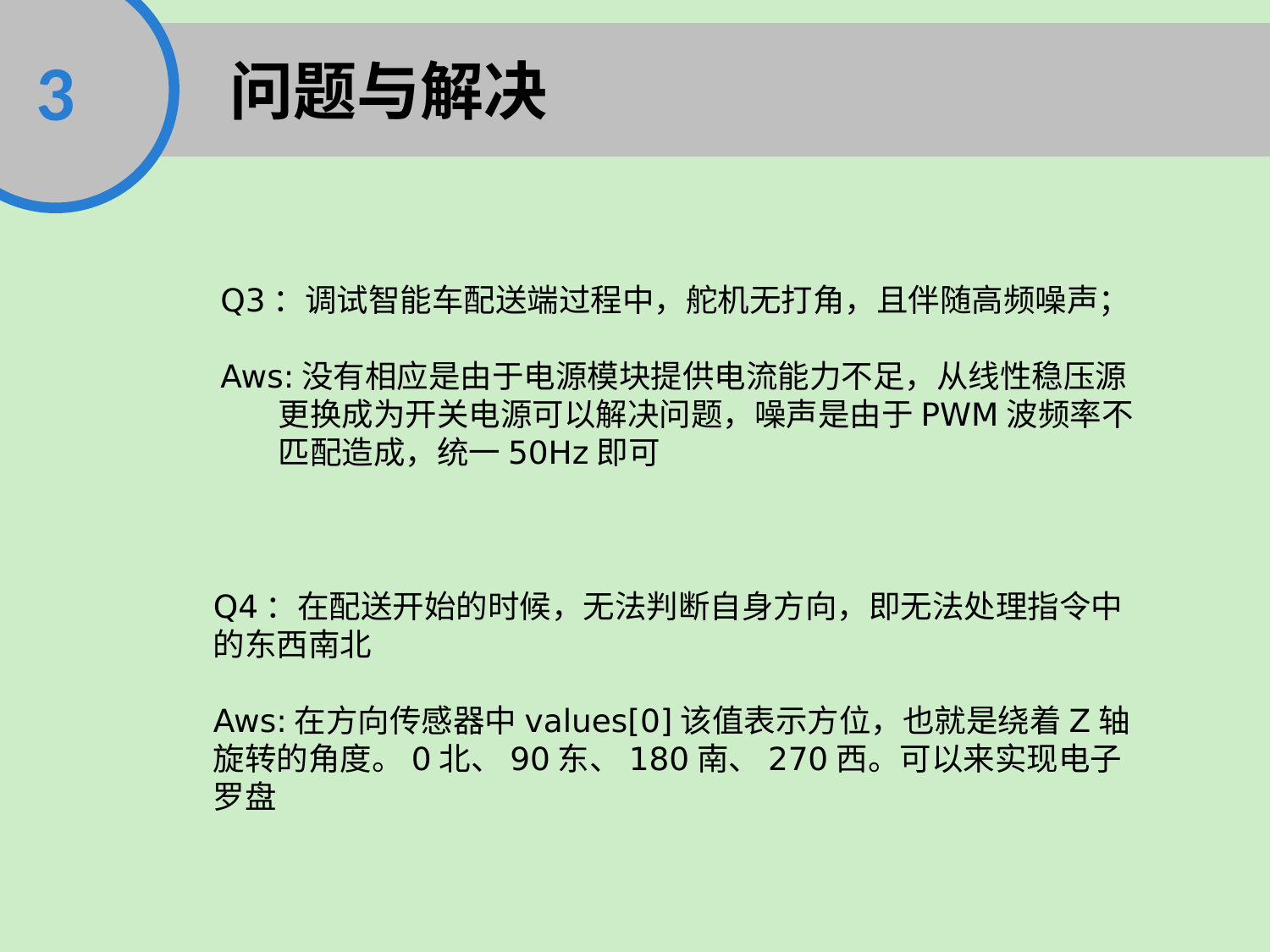

3

问题与解决
Q3：调试智能车配送端过程中，舵机无打角，且伴随高频噪声；

Aws:没有相应是由于电源模块提供电流能力不足，从线性稳压源
       更换成为开关电源可以解决问题，噪声是由于PWM波频率不
       匹配造成，统一50Hz即可
Q4：在配送开始的时候，无法判断自身方向，即无法处理指令中的东西南北

Aws:在方向传感器中values[0]该值表示方位，也就是绕着Z轴旋转的角度。0北、90东、180南、270西。可以来实现电子罗盘